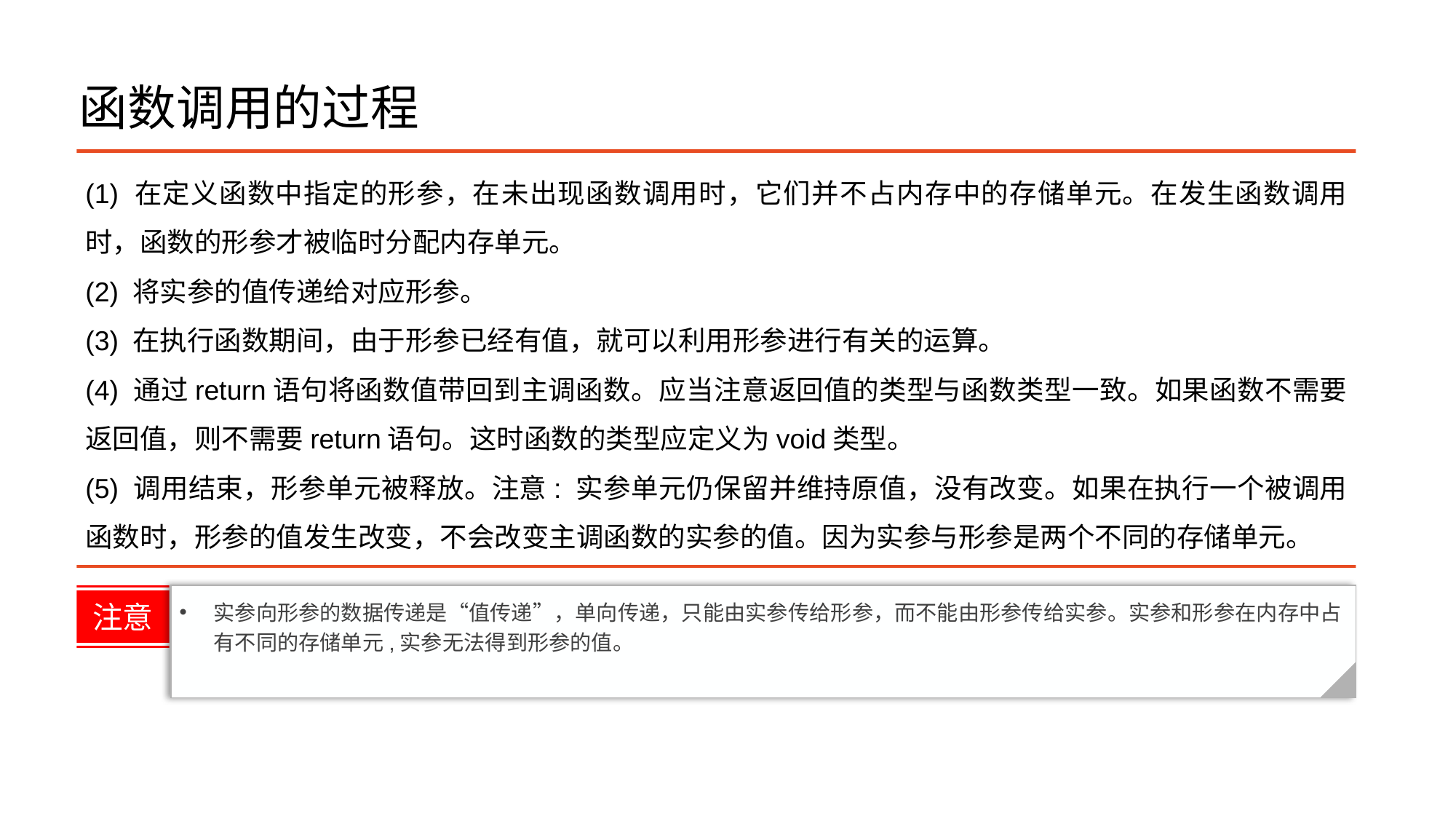

# 函数调用的过程
(1) 在定义函数中指定的形参，在未出现函数调用时，它们并不占内存中的存储单元。在发生函数调用时，函数的形参才被临时分配内存单元。
(2) 将实参的值传递给对应形参。
(3) 在执行函数期间，由于形参已经有值，就可以利用形参进行有关的运算。
(4) 通过return语句将函数值带回到主调函数。应当注意返回值的类型与函数类型一致。如果函数不需要返回值，则不需要return语句。这时函数的类型应定义为void类型。
(5) 调用结束，形参单元被释放。注意: 实参单元仍保留并维持原值，没有改变。如果在执行一个被调用函数时，形参的值发生改变，不会改变主调函数的实参的值。因为实参与形参是两个不同的存储单元。
注意
实参向形参的数据传递是“值传递”，单向传递，只能由实参传给形参，而不能由形参传给实参。实参和形参在内存中占有不同的存储单元,实参无法得到形参的值。